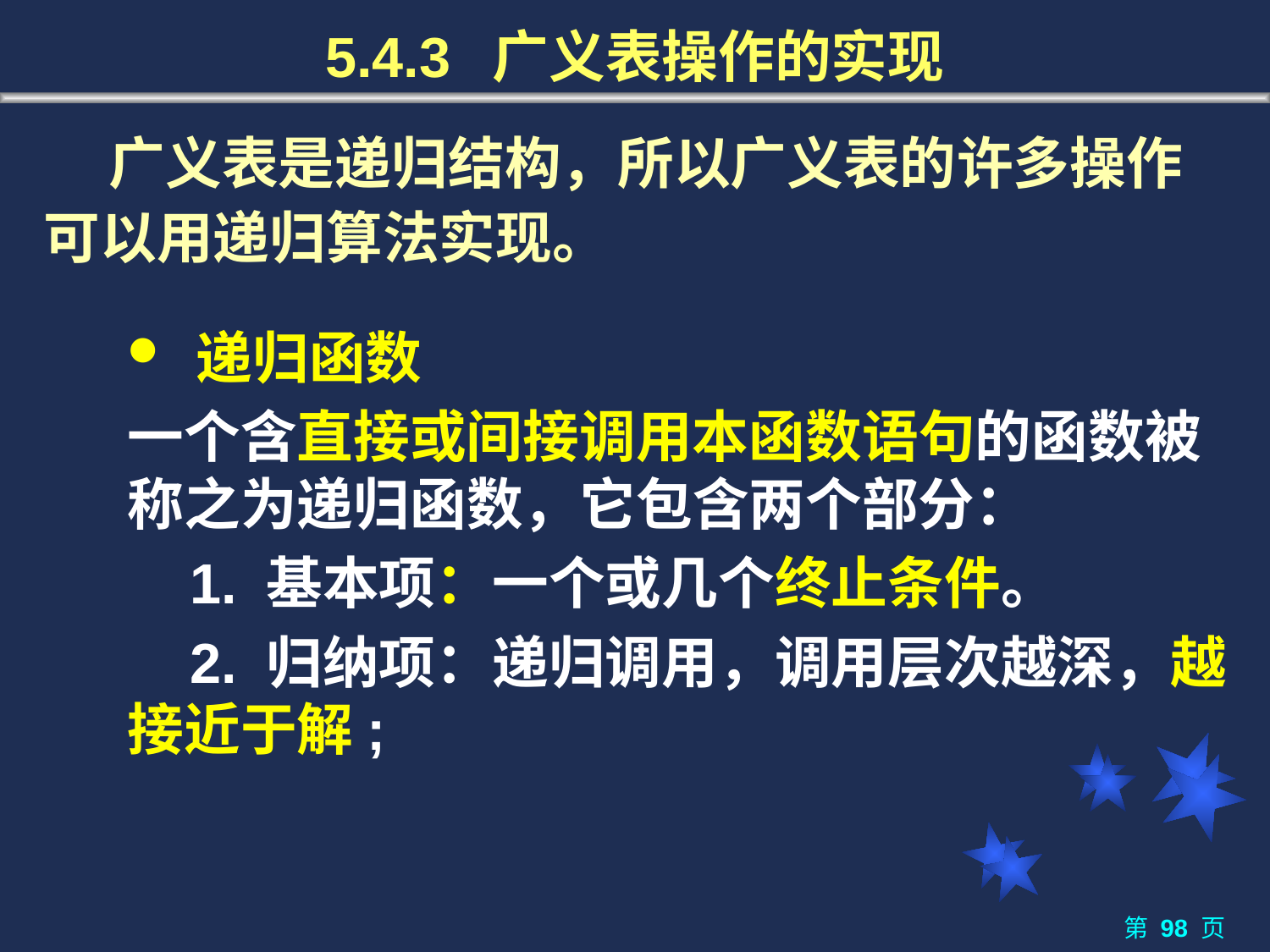

5.4.3  广义表操作的实现
    广义表是递归结构，所以广义表的许多操作可以用递归算法实现。
 递归函数
一个含直接或间接调用本函数语句的函数被称之为递归函数，它包含两个部分：
    1. 基本项：一个或几个终止条件。
    2. 归纳项：递归调用，调用层次越深，越接近于解;
第 98 页